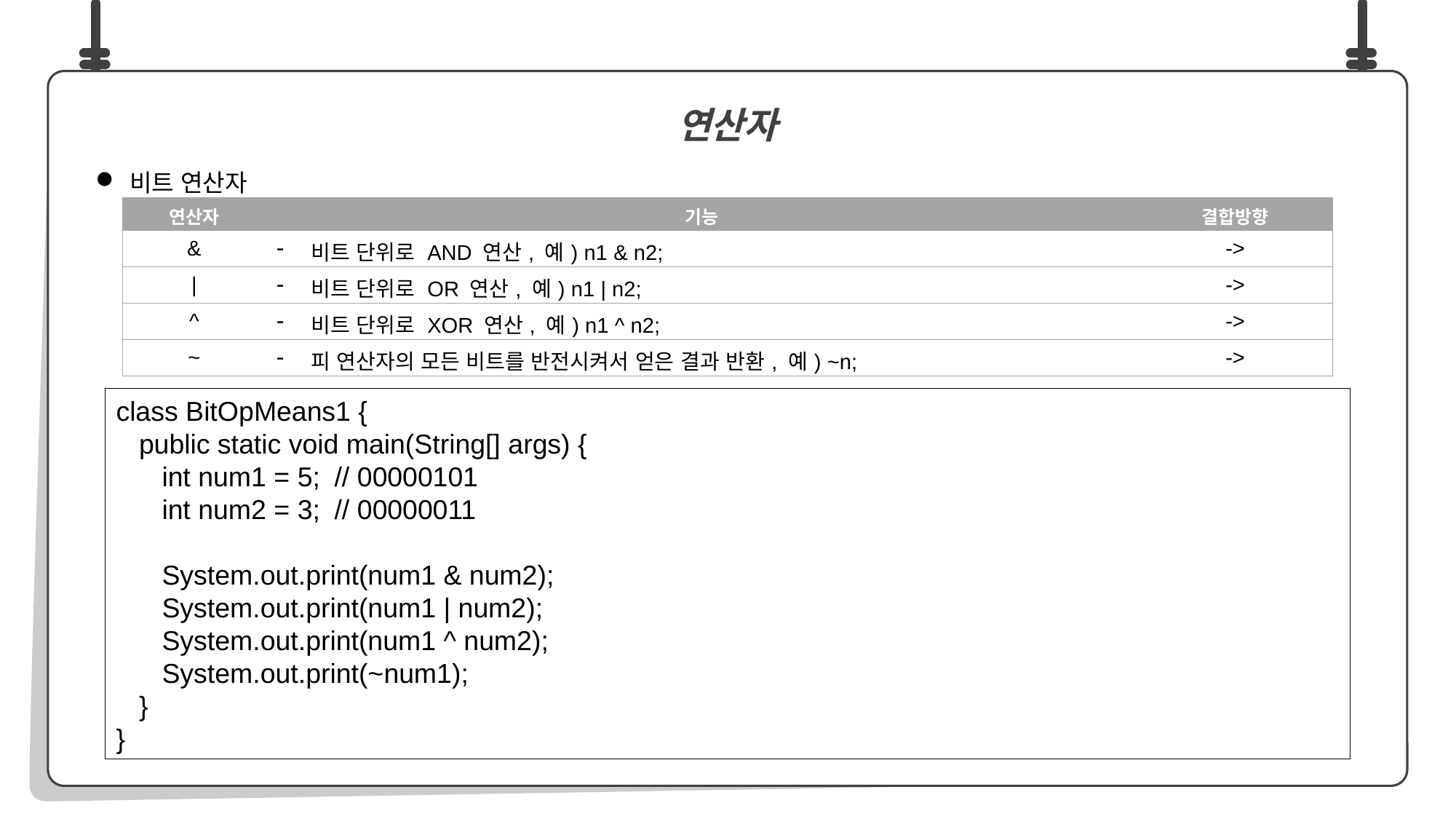

비트 연산자
연산자

| 연산자 | 기능 | 결합방향 |
| --- | --- | --- |
| & | 비트 단위로 AND 연산, 예) n1 & n2; | -> |
| | | 비트 단위로 OR 연산, 예) n1 | n2; | -> |
| ^ | 비트 단위로 XOR 연산, 예) n1 ^ n2; | -> |
| ~ | 피 연산자의 모든 비트를 반전시켜서 얻은 결과 반환, 예) ~n; | -> |
class BitOpMeans1 {
   public static void main(String[] args) {
      int num1 = 5;	// 00000101
      int num2 = 3;	// 00000011

      System.out.print(num1 & num2);
      System.out.print(num1 | num2);
      System.out.print(num1 ^ num2);
      System.out.print(~num1);
   }
}